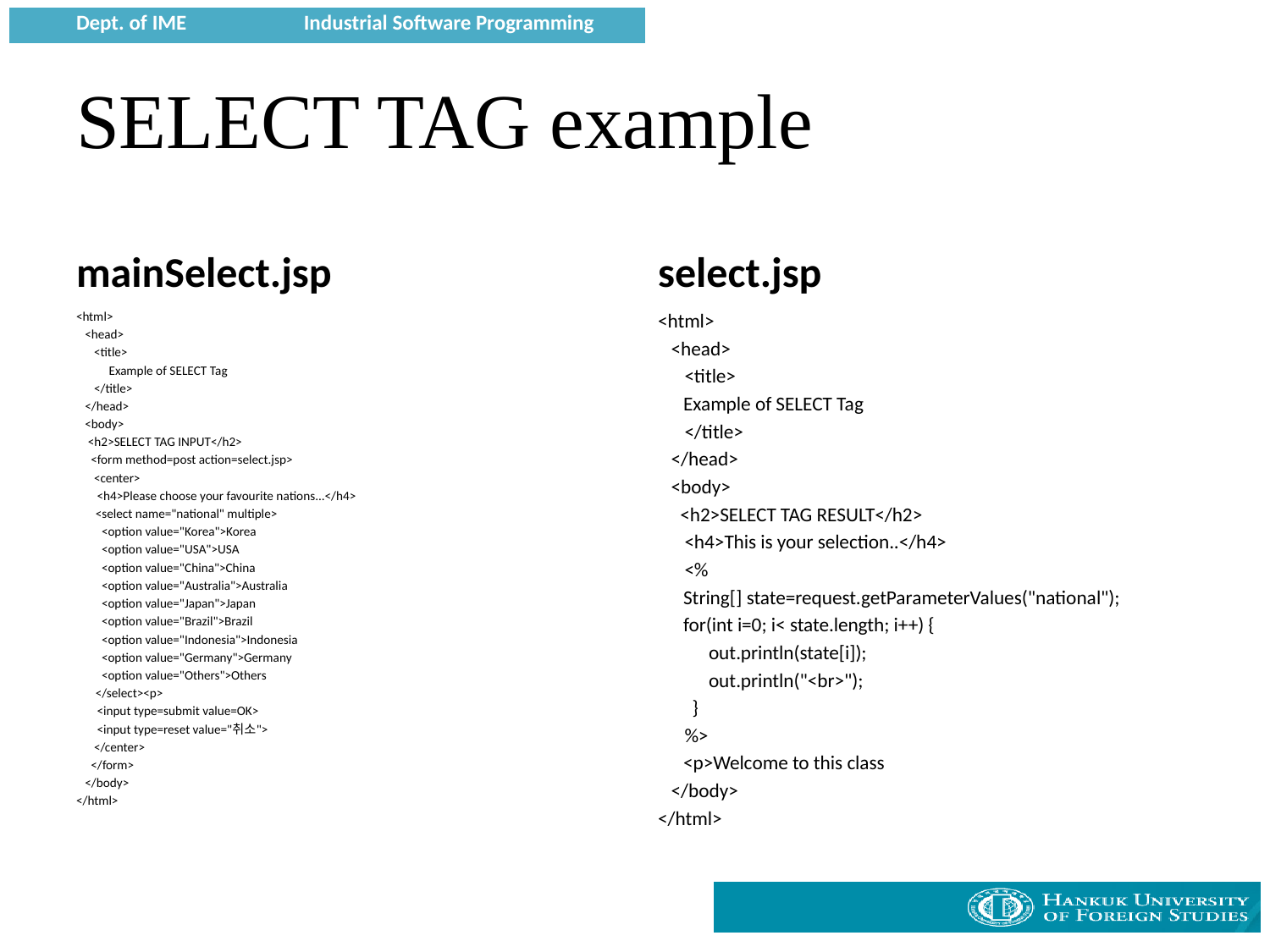

# SELECT TAG example
mainSelect.jsp
select.jsp
<html>
   <head>
      <title>
           Example of SELECT Tag
      </title>
   </head>
   <body>
    <h2>SELECT TAG INPUT</h2>
     <form method=post action=select.jsp>
      <center>
       <h4>Please choose your favourite nations...</h4>
	 <select name="national" multiple>
	   <option value="Korea">Korea
	   <option value="USA">USA
	   <option value="China">China
	   <option value="Australia">Australia
	   <option value="Japan">Japan
	   <option value="Brazil">Brazil
	   <option value="Indonesia">Indonesia
	   <option value="Germany">Germany
	   <option value="Others">Others
	 </select><p>
       <input type=submit value=OK>
       <input type=reset value="취소">
      </center>
     </form>
   </body>
</html>

<html>
   <head>
      <title>
	Example of SELECT Tag
      </title>
   </head>
   <body>
     <h2>SELECT TAG RESULT</h2>
      <h4>This is your selection..</h4>
      <%
	String[] state=request.getParameterValues("national");
	for(int i=0; i< state.length; i++) {
		out.println(state[i]);
		out.println("<br>");
	  }
      %>
	<p>Welcome to this class
   </body>
</html>